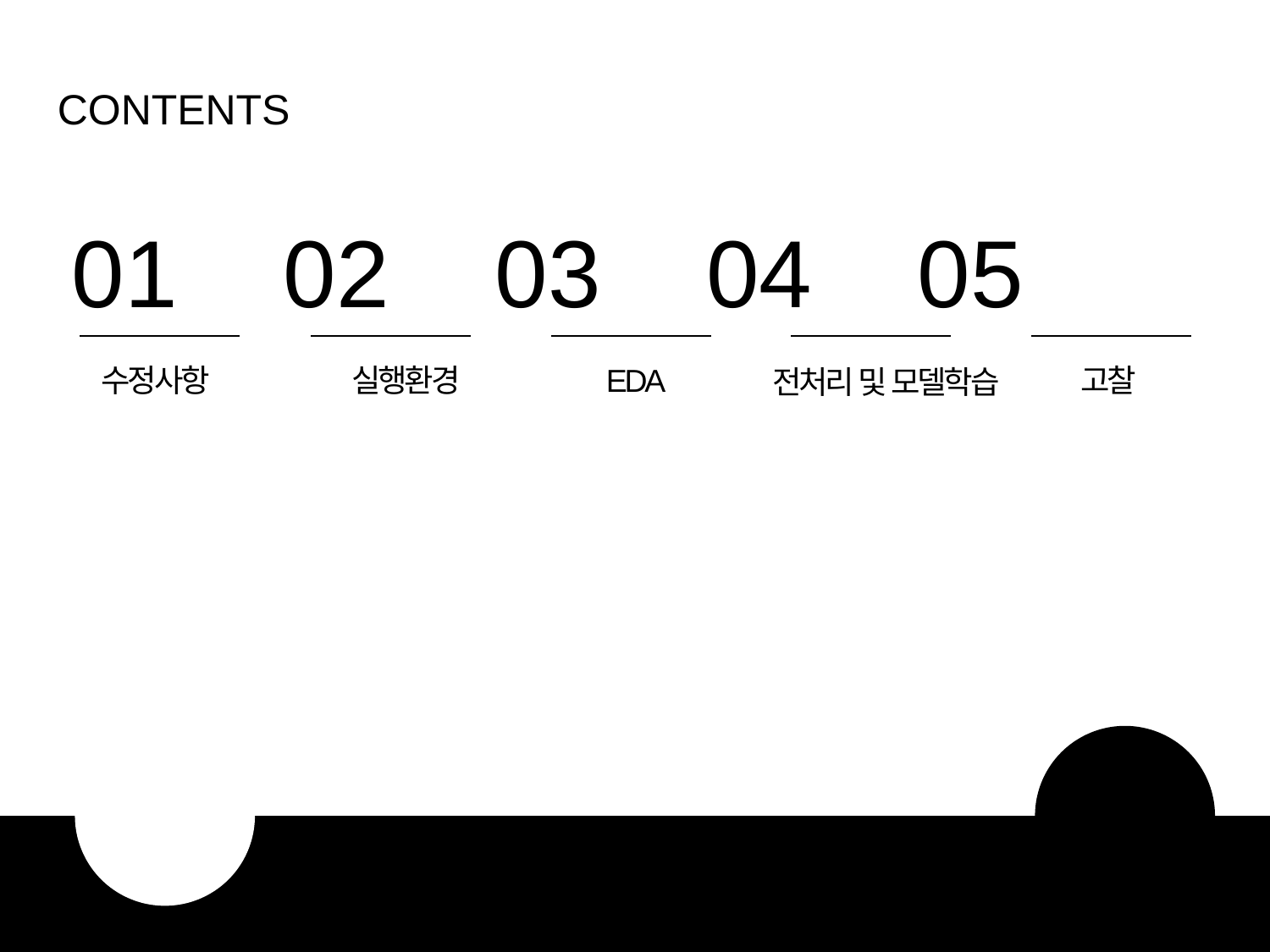

CONTENTS
01    02    03    04    05
수정사항
실행환경
EDA
고찰
전처리 및 모델학습

2